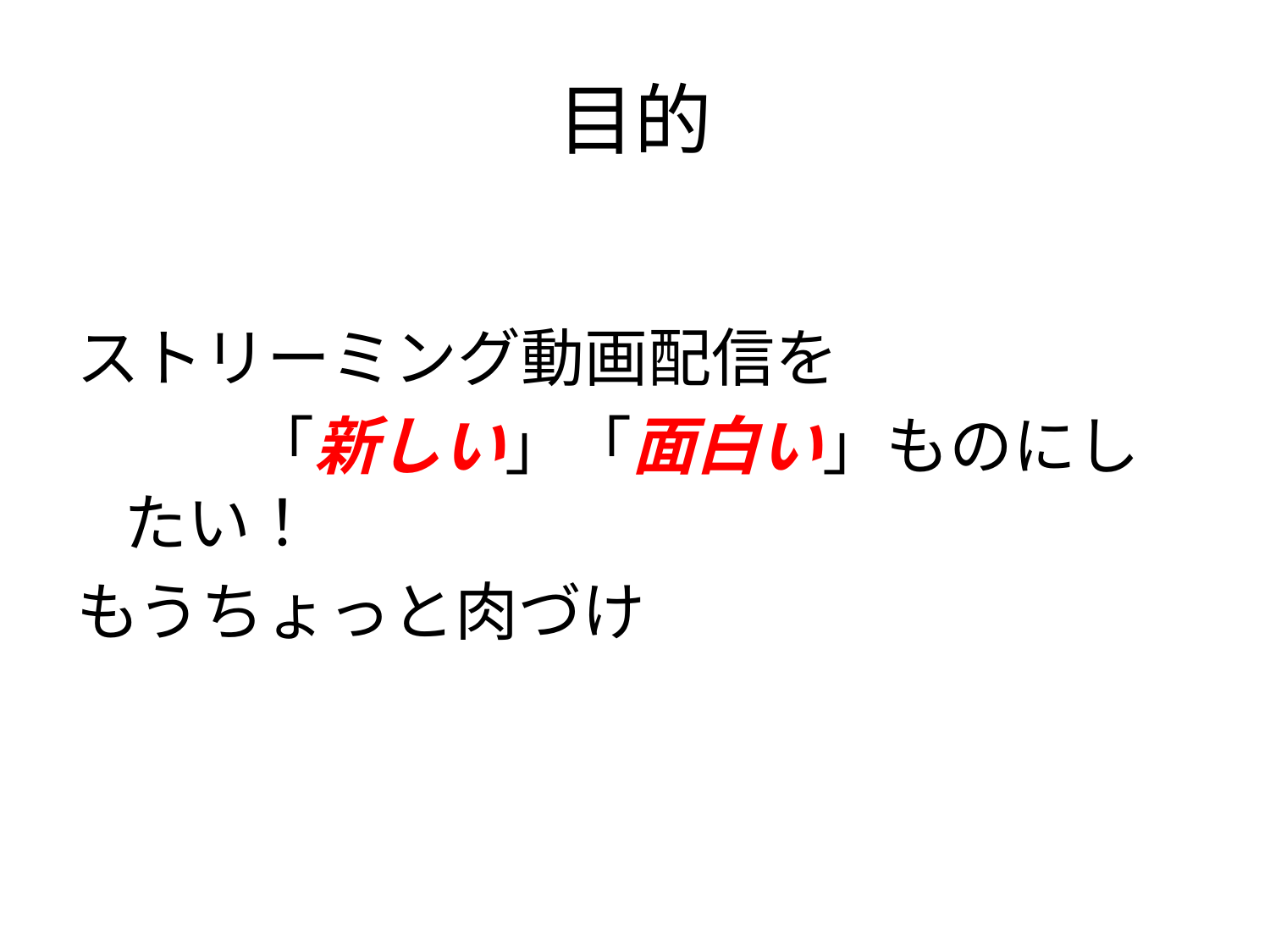

# 目的

ストリーミング動画配信を
		「新しい」「面白い」ものにしたい！
もうちょっと肉づけ